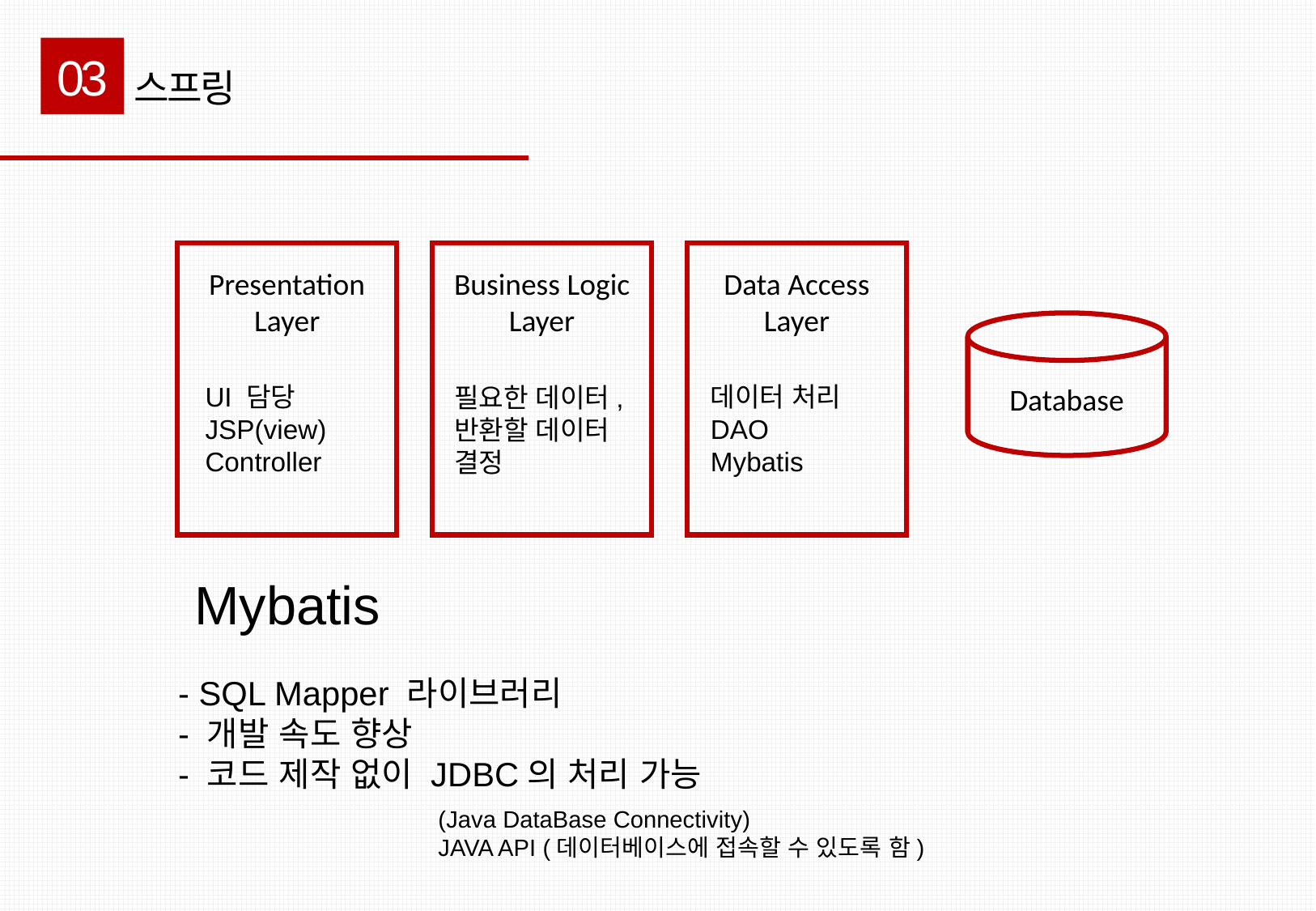

03
스프링

Presentation Layer
Business Logic Layer
Data Access Layer

데이터 처리
DAO
Mybatis
UI 담당
JSP(view)
Controller
Database
필요한 데이터,
반환할 데이터
결정
Mybatis
- SQL Mapper 라이브러리
- 개발 속도 향상
- 코드 제작 없이 JDBC의 처리 가능
(Java DataBase Connectivity)
JAVA API (데이터베이스에 접속할 수 있도록 함)